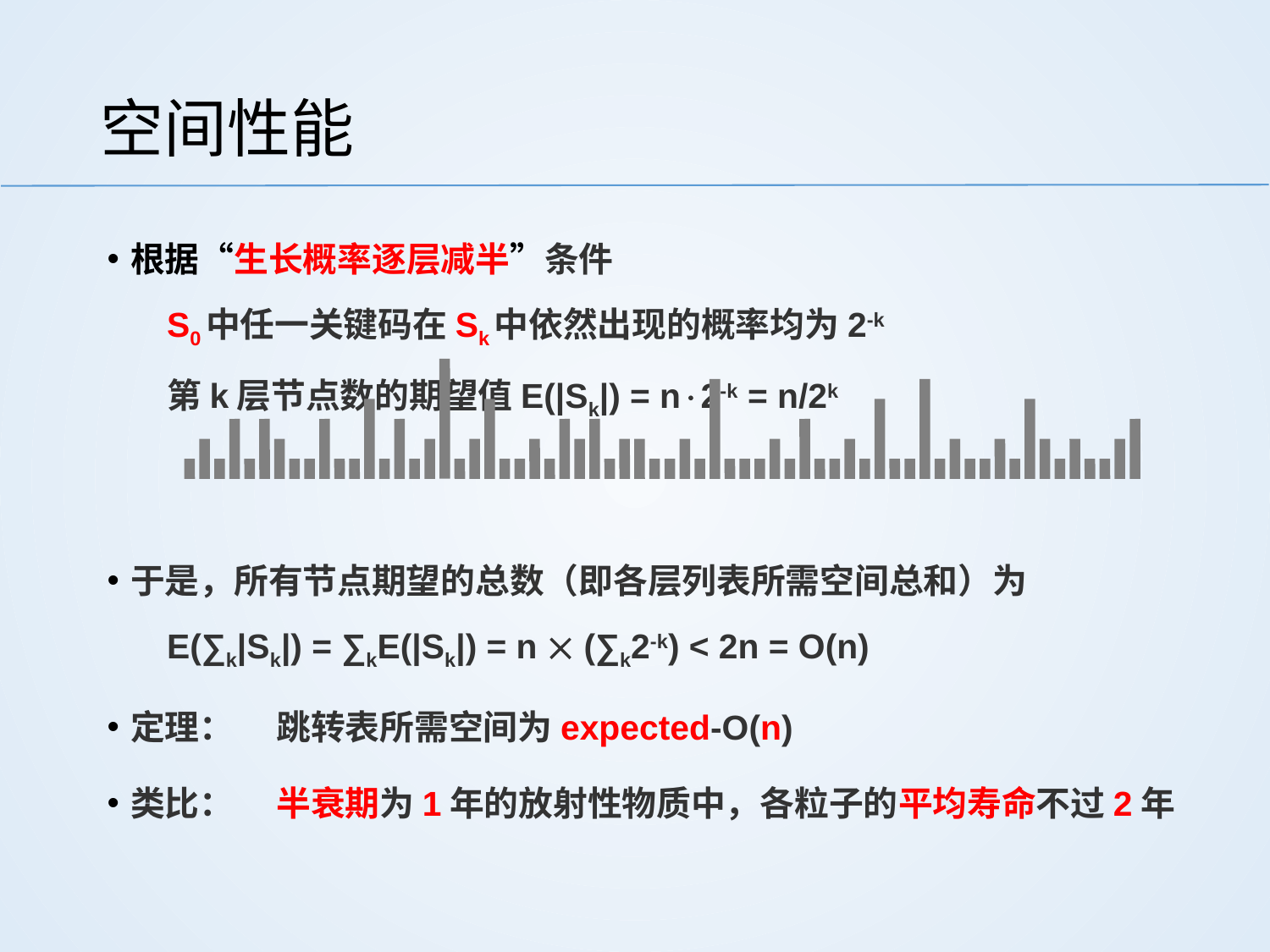

# 空间性能
根据“生长概率逐层减半”条件
	S0中任一关键码在Sk中依然出现的概率均为2-k
	第k层节点数的期望值E(|Sk|) = n⋅2-k = n/2k
于是，所有节点期望的总数（即各层列表所需空间总和）为
	E(∑k|Sk|) = ∑kE(|Sk|) = n × (∑k2-k) < 2n = O(n)
定理：	跳转表所需空间为expected-O(n)
类比：	半衰期为1年的放射性物质中，各粒子的平均寿命不过2年